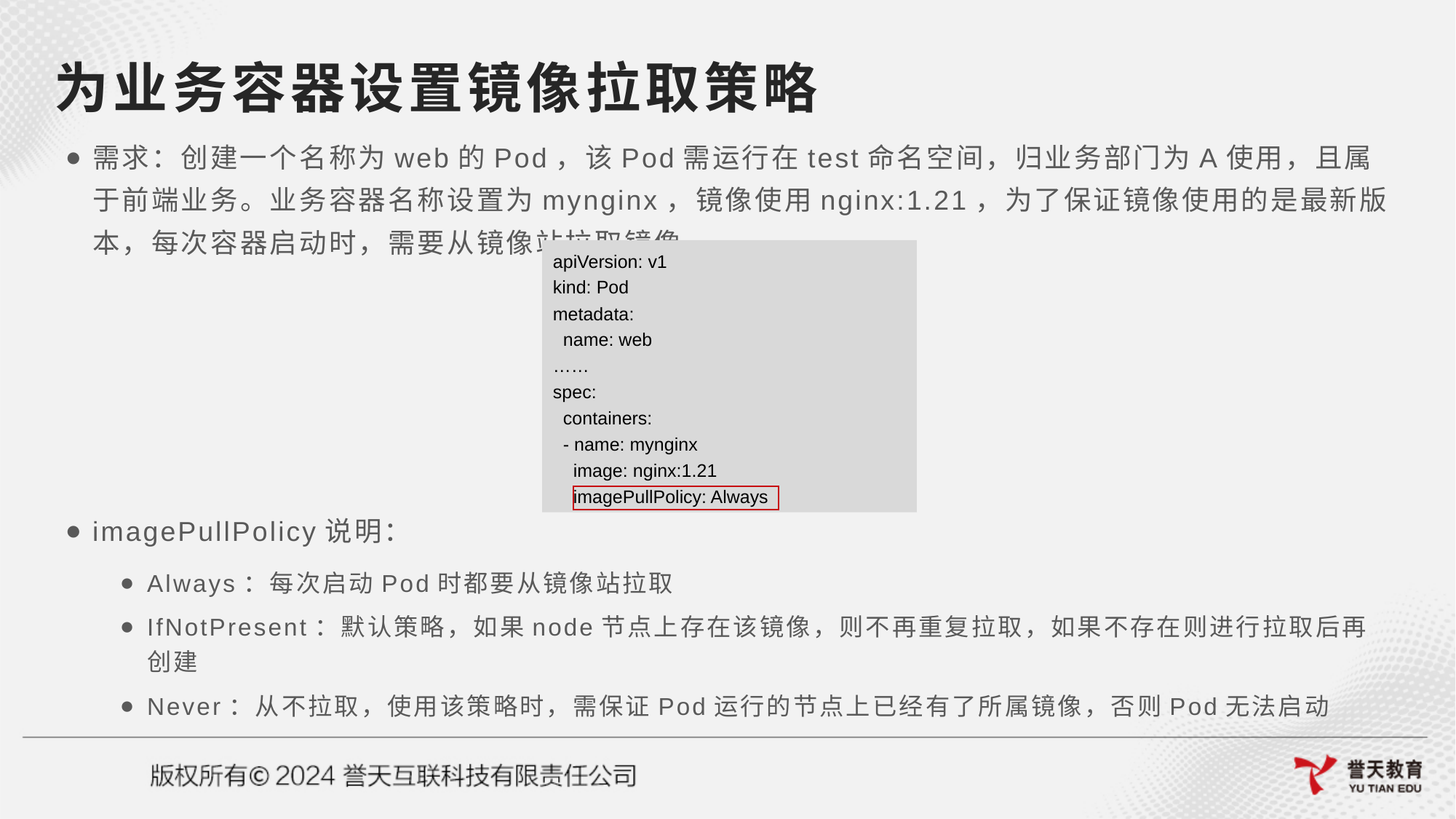

# 为业务容器设置镜像拉取策略
需求：创建一个名称为web的Pod，该Pod需运行在test命名空间，归业务部门为A使用，且属于前端业务。业务容器名称设置为mynginx，镜像使用nginx:1.21，为了保证镜像使用的是最新版本，每次容器启动时，需要从镜像站拉取镜像

imagePullPolicy说明：
Always：每次启动Pod时都要从镜像站拉取
IfNotPresent：默认策略，如果node节点上存在该镜像，则不再重复拉取，如果不存在则进行拉取后再创建
Never：从不拉取，使用该策略时，需保证Pod运行的节点上已经有了所属镜像，否则Pod无法启动

apiVersion: v1
kind: Pod
metadata:
  name: web
……
spec:
  containers:
  - name: mynginx
    image: nginx:1.21
    imagePullPolicy: Always